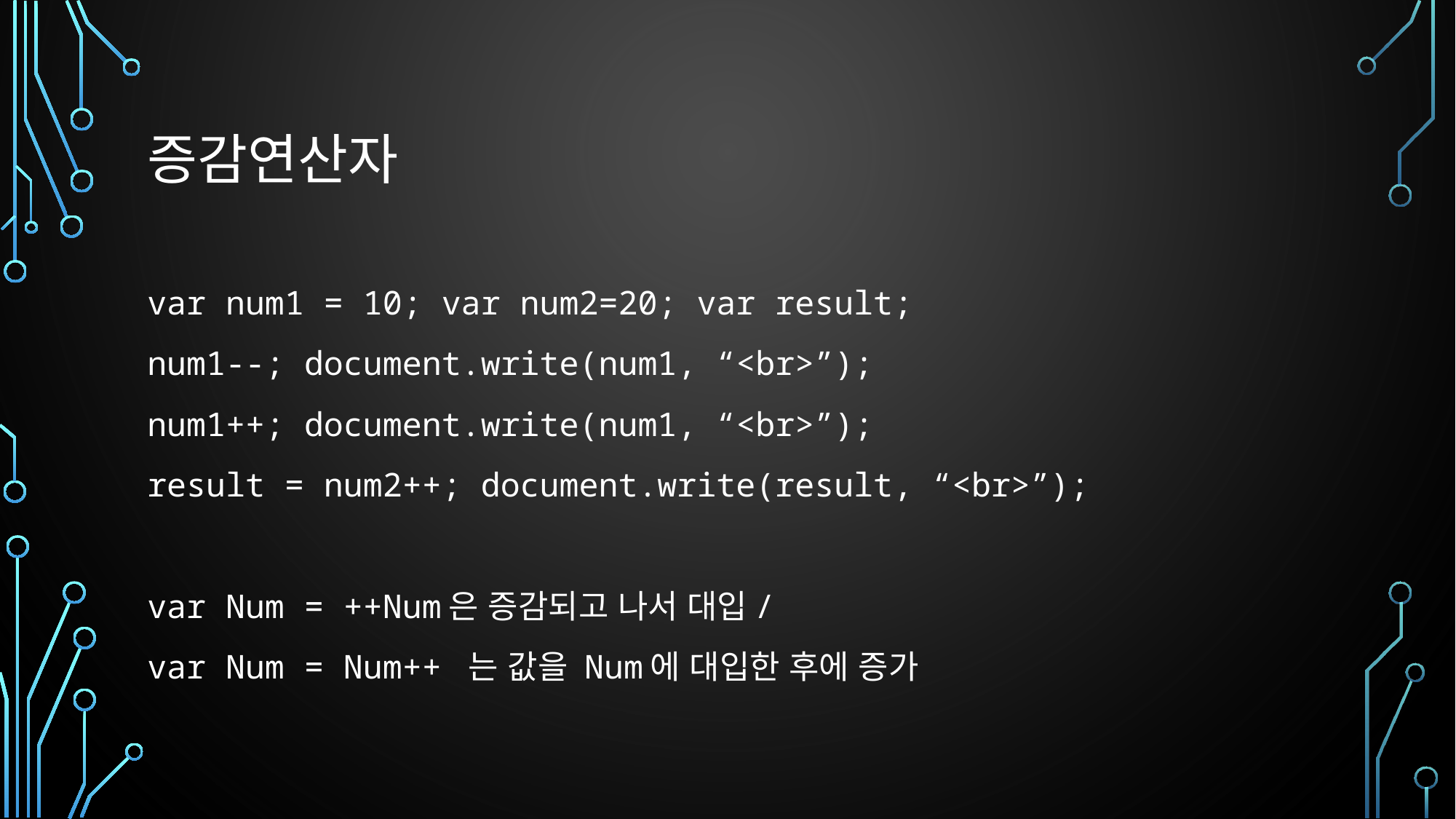

# 증감연산자
var num1 = 10; var num2=20; var result;
num1--; document.write(num1, “<br>”);
num1++; document.write(num1, “<br>”);
result = num2++; document.write(result, “<br>”);

var Num = ++Num은 증감되고 나서 대입/
var Num = Num++ 는 값을 Num에 대입한 후에 증가